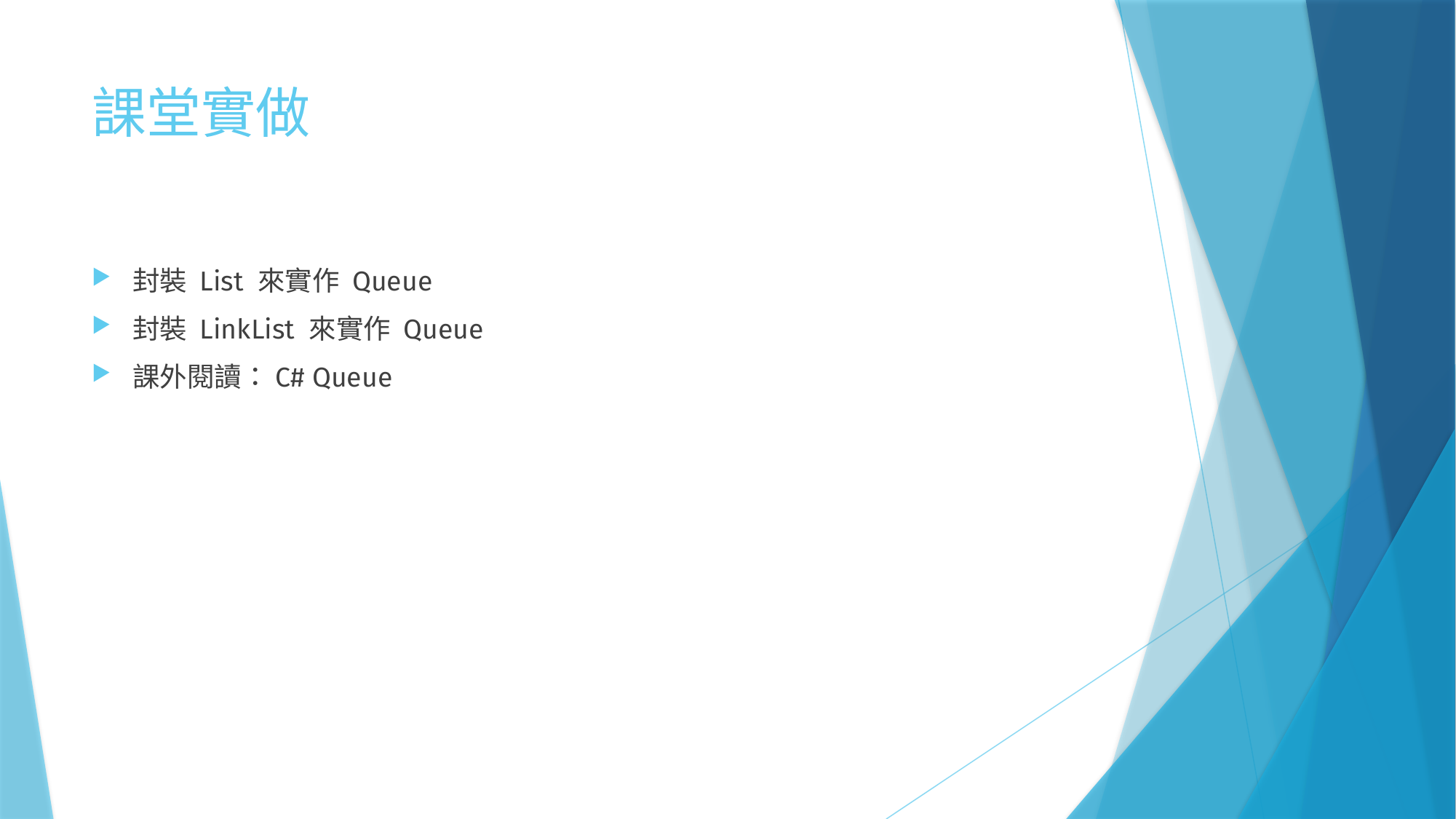

# 課堂實做
封裝 List 來實作 Queue
封裝 LinkList 來實作 Queue
課外閱讀：C# Queue